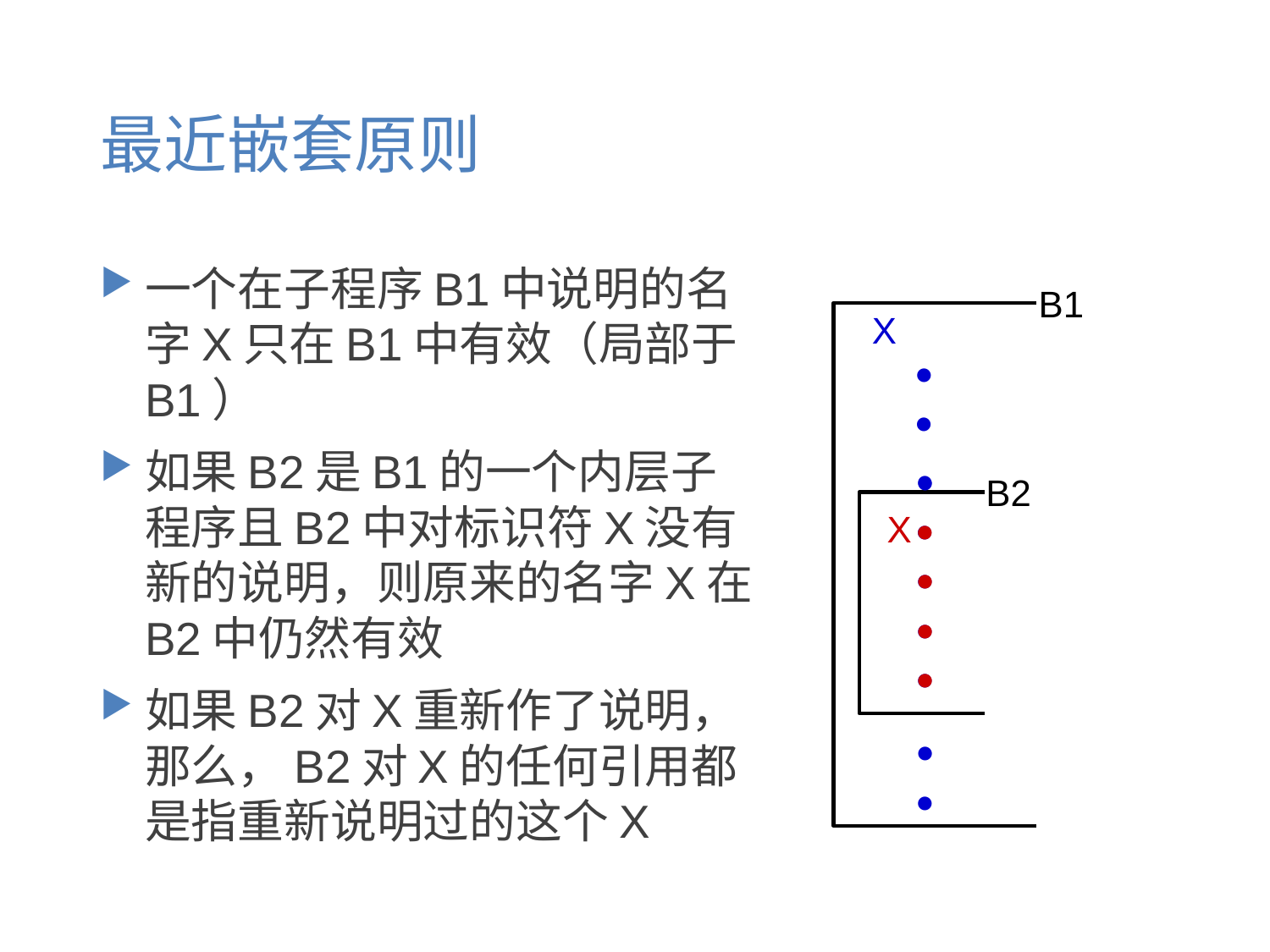

# 最近嵌套原则
一个在子程序B1中说明的名字X只在B1中有效（局部于B1）
如果B2是B1的一个内层子程序且B2中对标识符X没有新的说明，则原来的名字X在B2中仍然有效
如果B2对X重新作了说明，那么，B2对X的任何引用都是指重新说明过的这个X
B1

X
●
 ●
●
 ●
●
●
●
●
 ●
●
●
●
B2

X
●
 ●